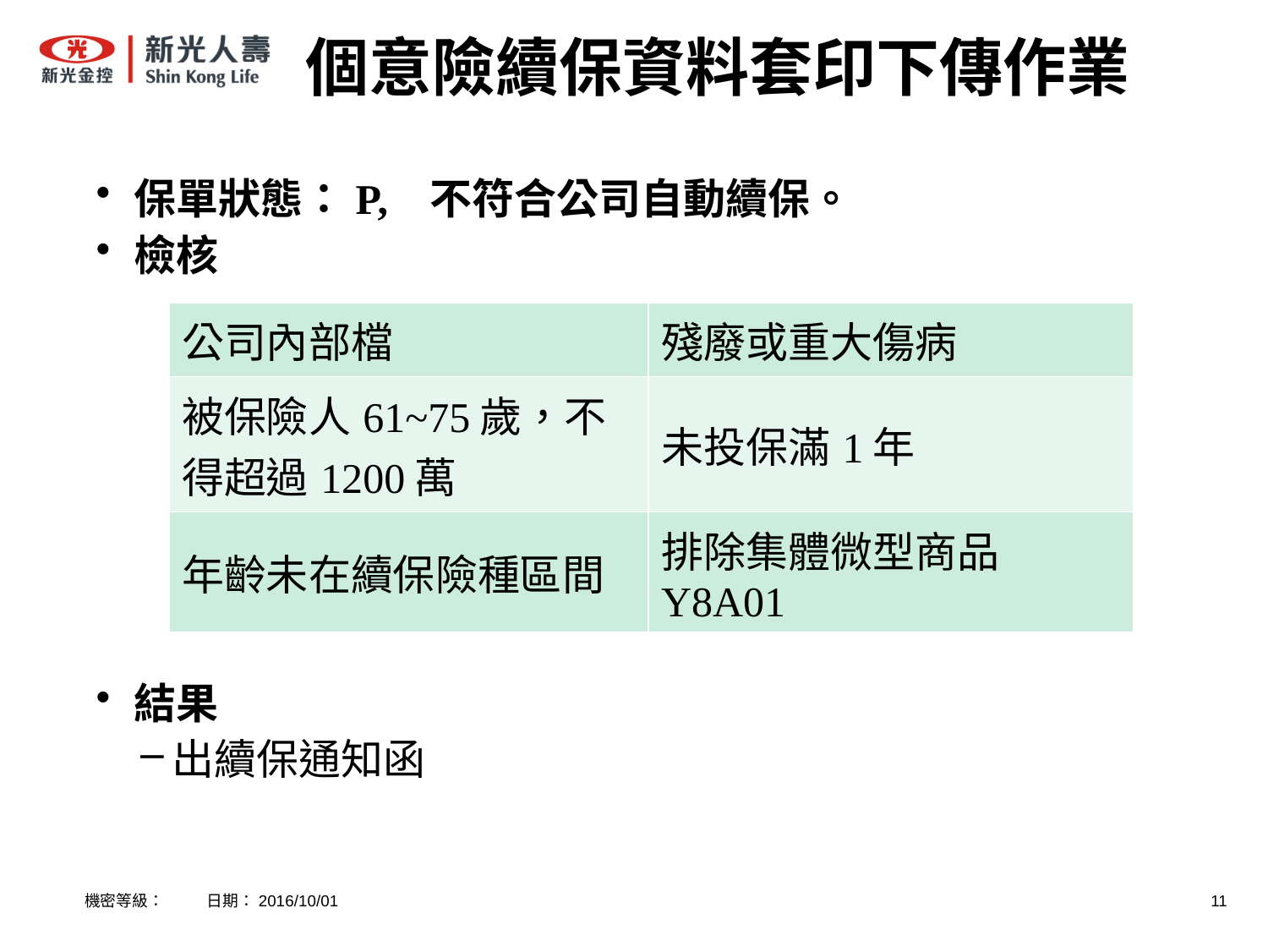

# 個意險續保資料套印下傳作業
保單狀態：P,   不符合公司自動續保。
檢核

結果
出續保通知函

| 公司內部檔​ | 殘廢或重大傷病​ |
| --- | --- |
| 被保險人61~75歲，不得超過1200萬​ | 未投保滿1年​ |
| 年齡未在續保險種區間​ | 排除集體微型商品Y8A01​ |
機密等級：            日期：2016/10/01